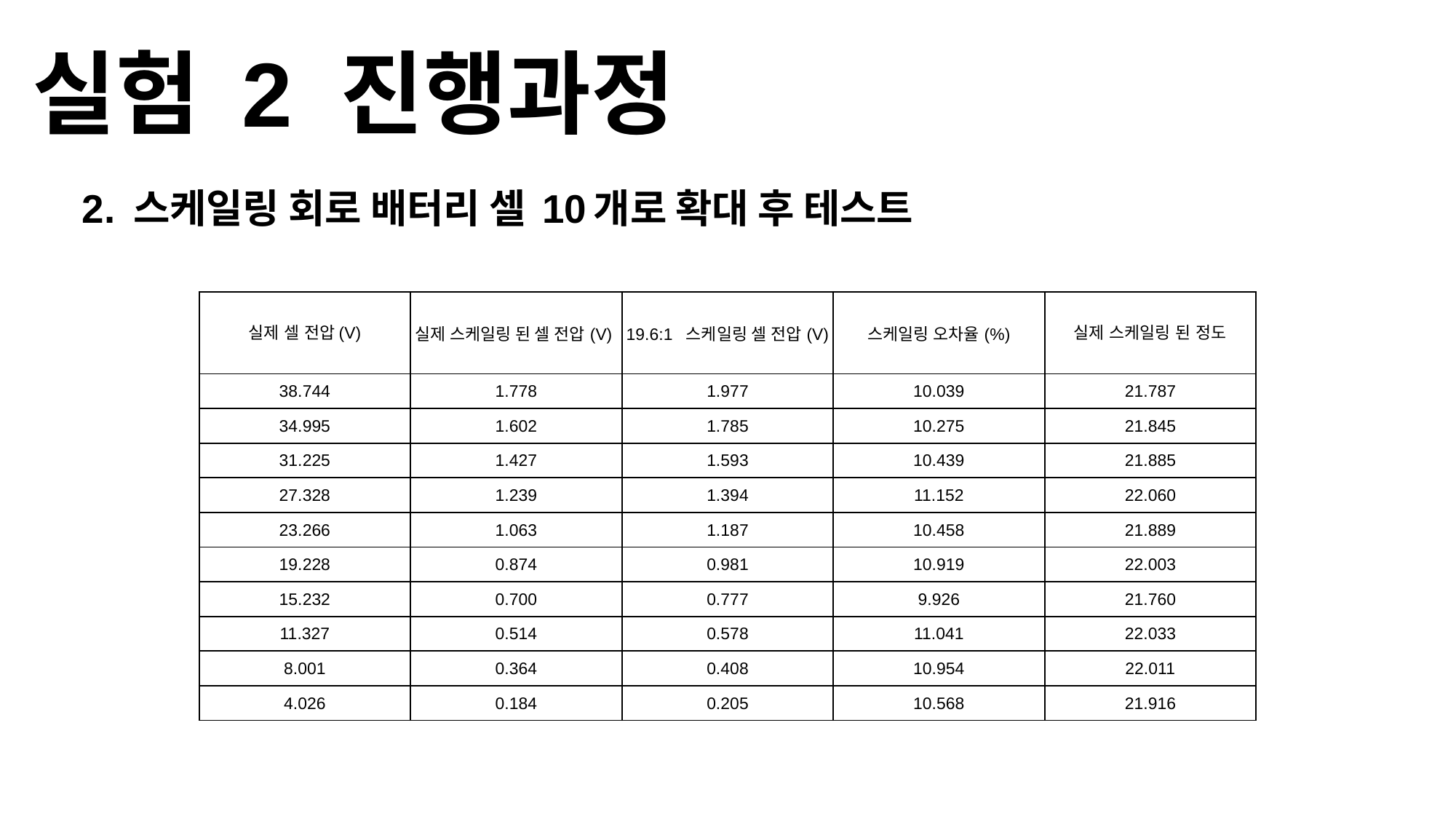

# 실험 2 진행과정
2. 스케일링 회로 배터리 셀 10개로 확대 후 테스트
| 실제 셀 전압(V) | 실제 스케일링 된 셀 전압(V) | 19.6:1 스케일링 셀 전압(V) | 스케일링 오차율(%) | 실제 스케일링 된 정도 |
| --- | --- | --- | --- | --- |
| 38.744 | 1.778 | 1.977 | 10.039 | 21.787 |
| 34.995 | 1.602 | 1.785 | 10.275 | 21.845 |
| 31.225 | 1.427 | 1.593 | 10.439 | 21.885 |
| 27.328 | 1.239 | 1.394 | 11.152 | 22.060 |
| 23.266 | 1.063 | 1.187 | 10.458 | 21.889 |
| 19.228 | 0.874 | 0.981 | 10.919 | 22.003 |
| 15.232 | 0.700 | 0.777 | 9.926 | 21.760 |
| 11.327 | 0.514 | 0.578 | 11.041 | 22.033 |
| 8.001 | 0.364 | 0.408 | 10.954 | 22.011 |
| 4.026 | 0.184 | 0.205 | 10.568 | 21.916 |